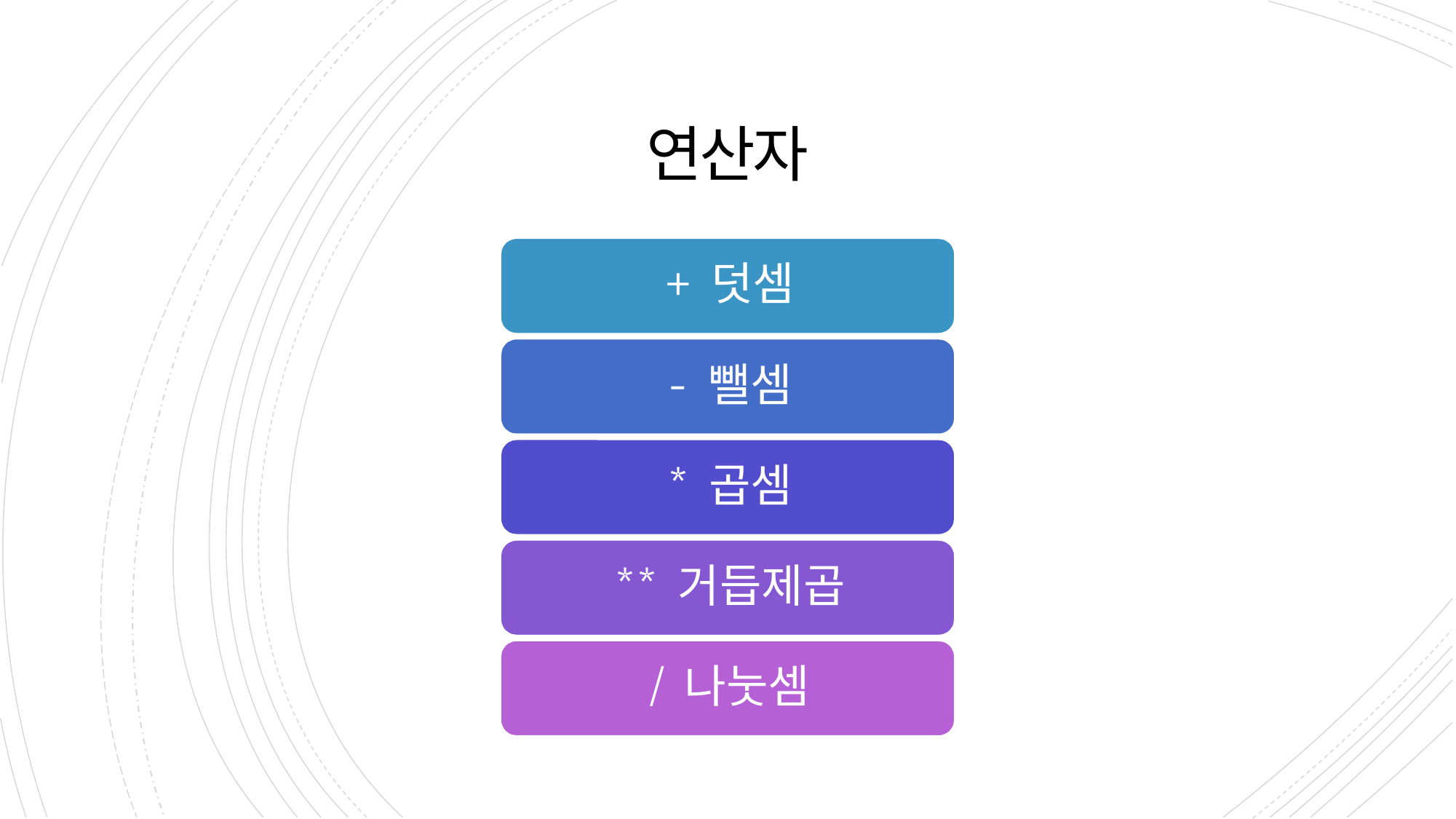

# 연산자
+ 덧셈
- 뺄셈
* 곱셈
** 거듭제곱
/ 나눗셈